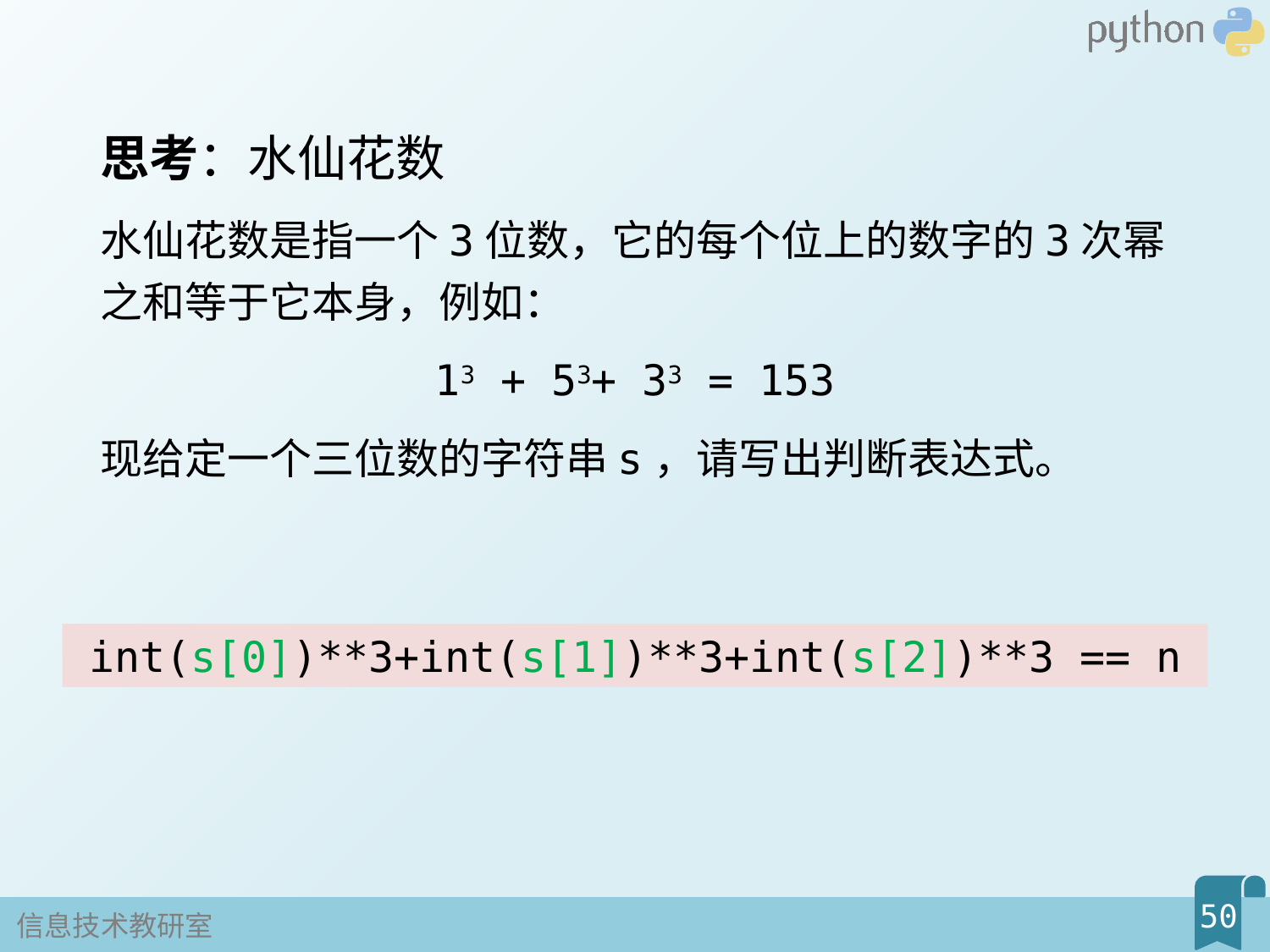

思考：水仙花数
水仙花数是指一个3位数，它的每个位上的数字的3次幂之和等于它本身，例如：
13 + 53+ 33 = 153
现给定一个三位数的字符串s，请写出判断表达式。
int(s[0])**3+int(s[1])**3+int(s[2])**3 == n
50